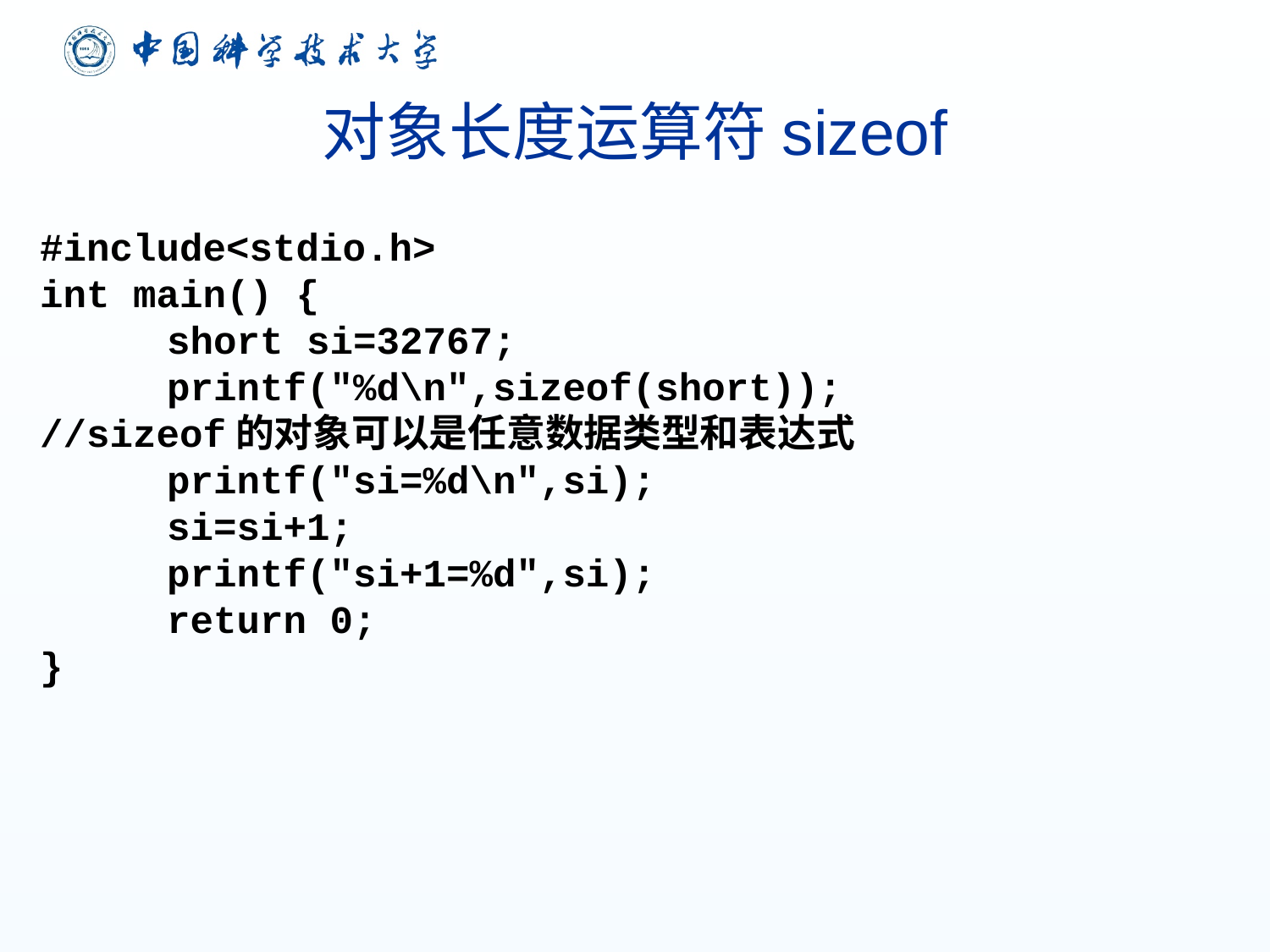

# 对象长度运算符sizeof
#include<stdio.h>
int main() {
	short si=32767;
	printf("%d\n",sizeof(short));
//sizeof的对象可以是任意数据类型和表达式
	printf("si=%d\n",si);
	si=si+1;
	printf("si+1=%d",si);
	return 0;
}